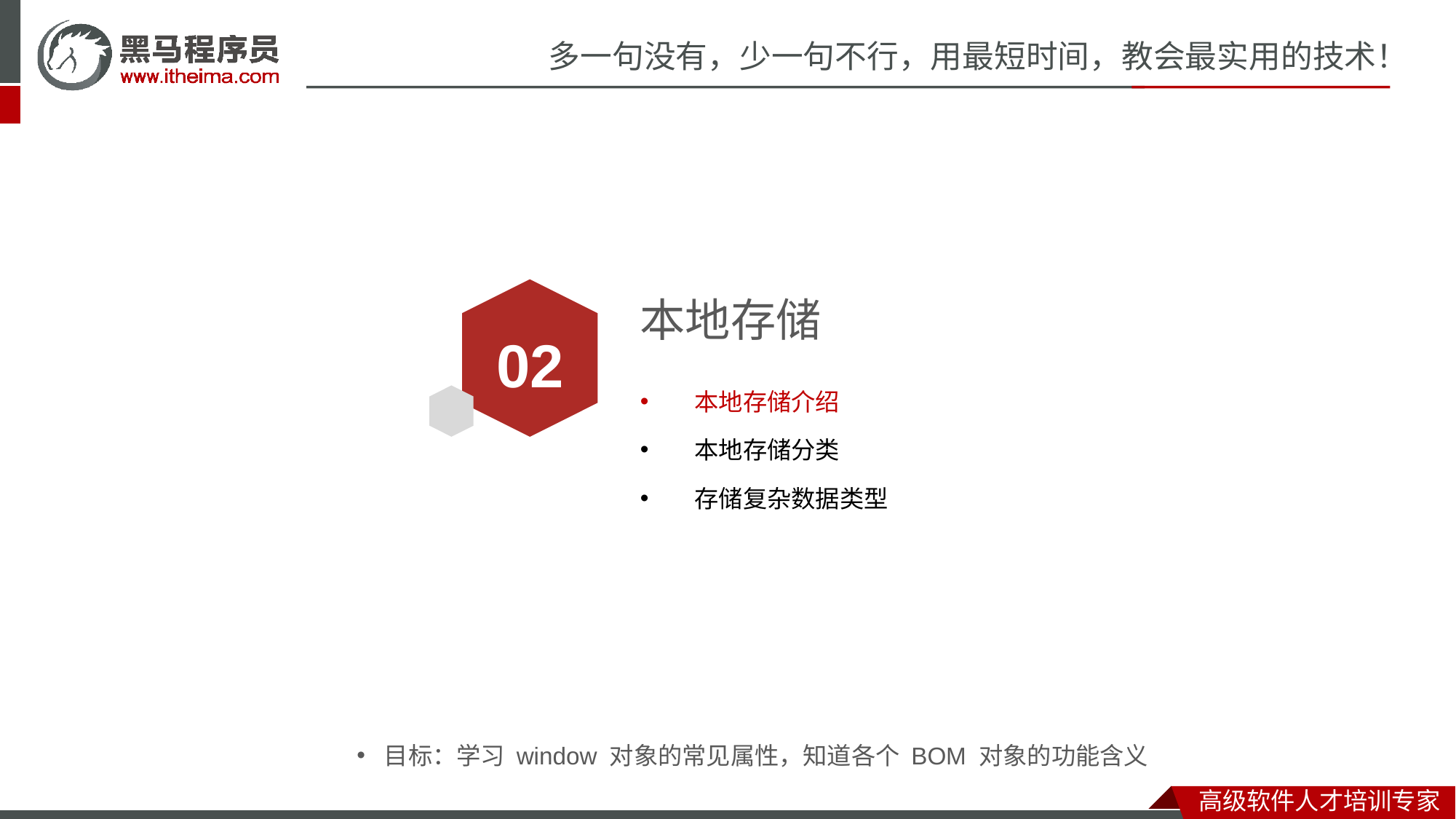

# 本地存储
02
本地存储介绍
本地存储分类
存储复杂数据类型
目标：学习 window 对象的常见属性，知道各个 BOM 对象的功能含义